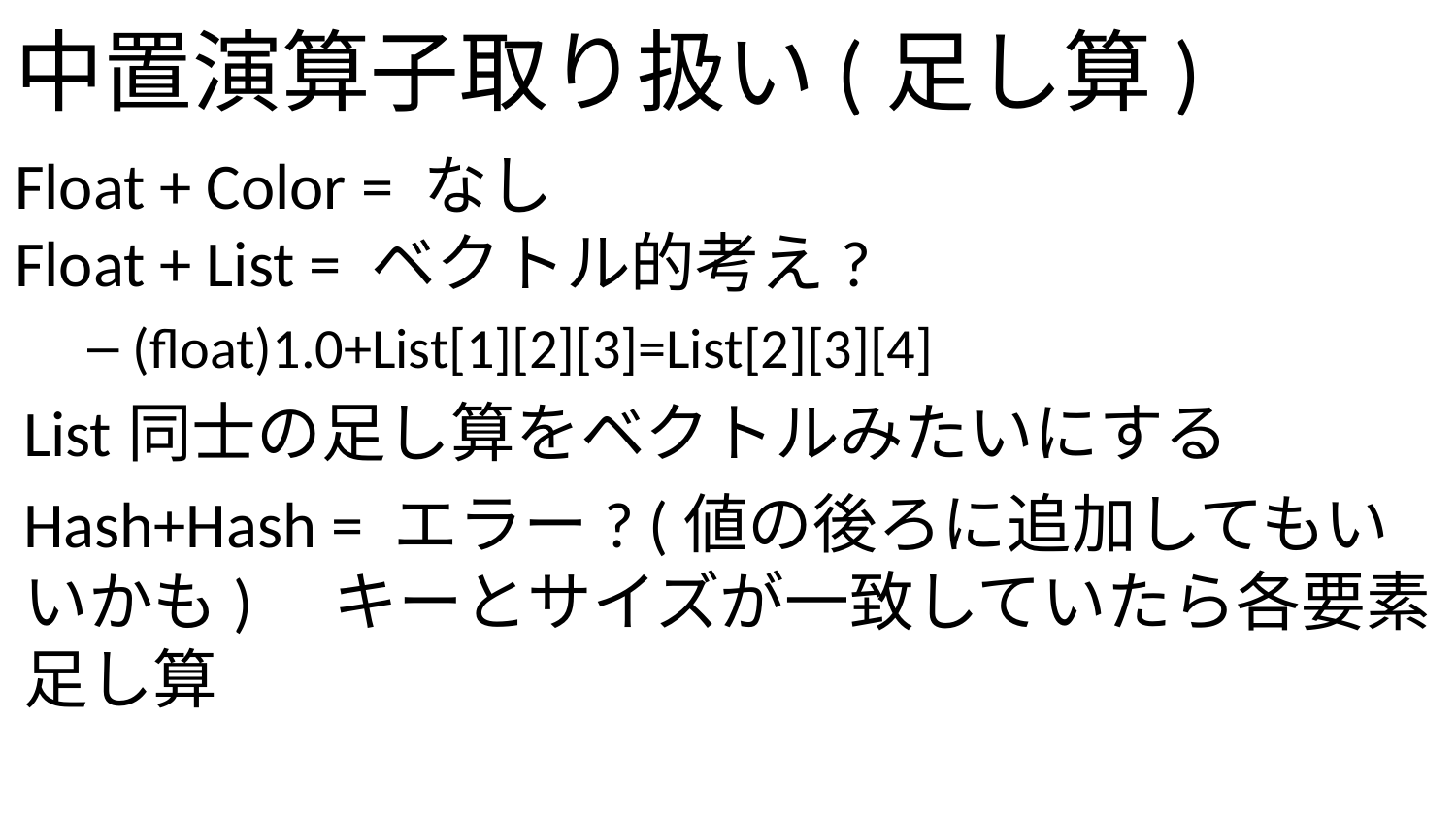

# 中置演算子取り扱い(足し算)
Float + Color = なし
Float + List = ベクトル的考え?
(float)1.0+List[1][2][3]=List[2][3][4]
List同士の足し算をベクトルみたいにする
Hash+Hash = エラー? (値の後ろに追加してもいいかも)　キーとサイズが一致していたら各要素足し算